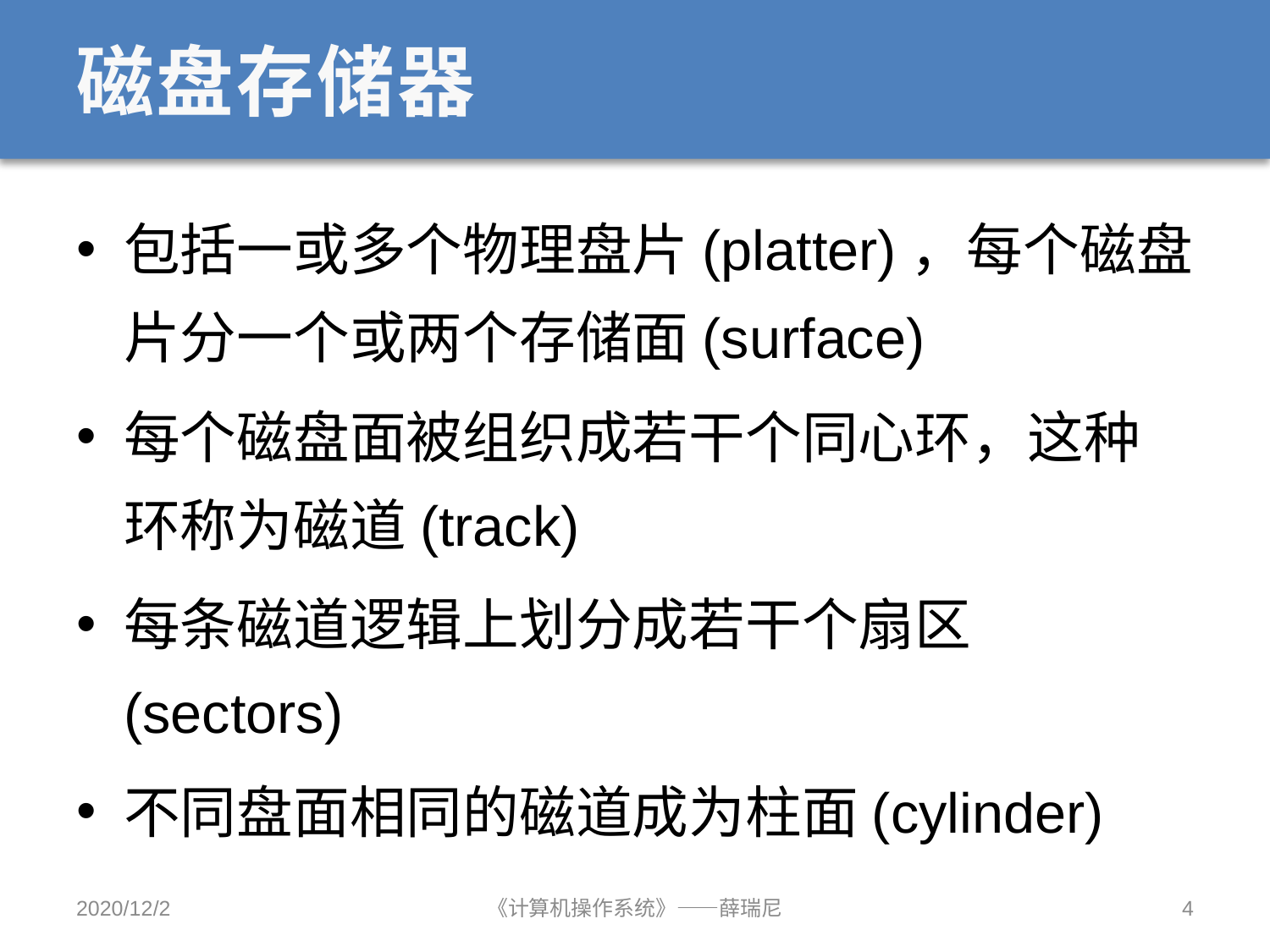

# 磁盘存储器
包括一或多个物理盘片(platter)，每个磁盘片分一个或两个存储面(surface)
每个磁盘面被组织成若干个同心环，这种环称为磁道(track)
每条磁道逻辑上划分成若干个扇区(sectors)
不同盘面相同的磁道成为柱面(cylinder)
2020/12/2
《计算机操作系统》——薛瑞尼
4